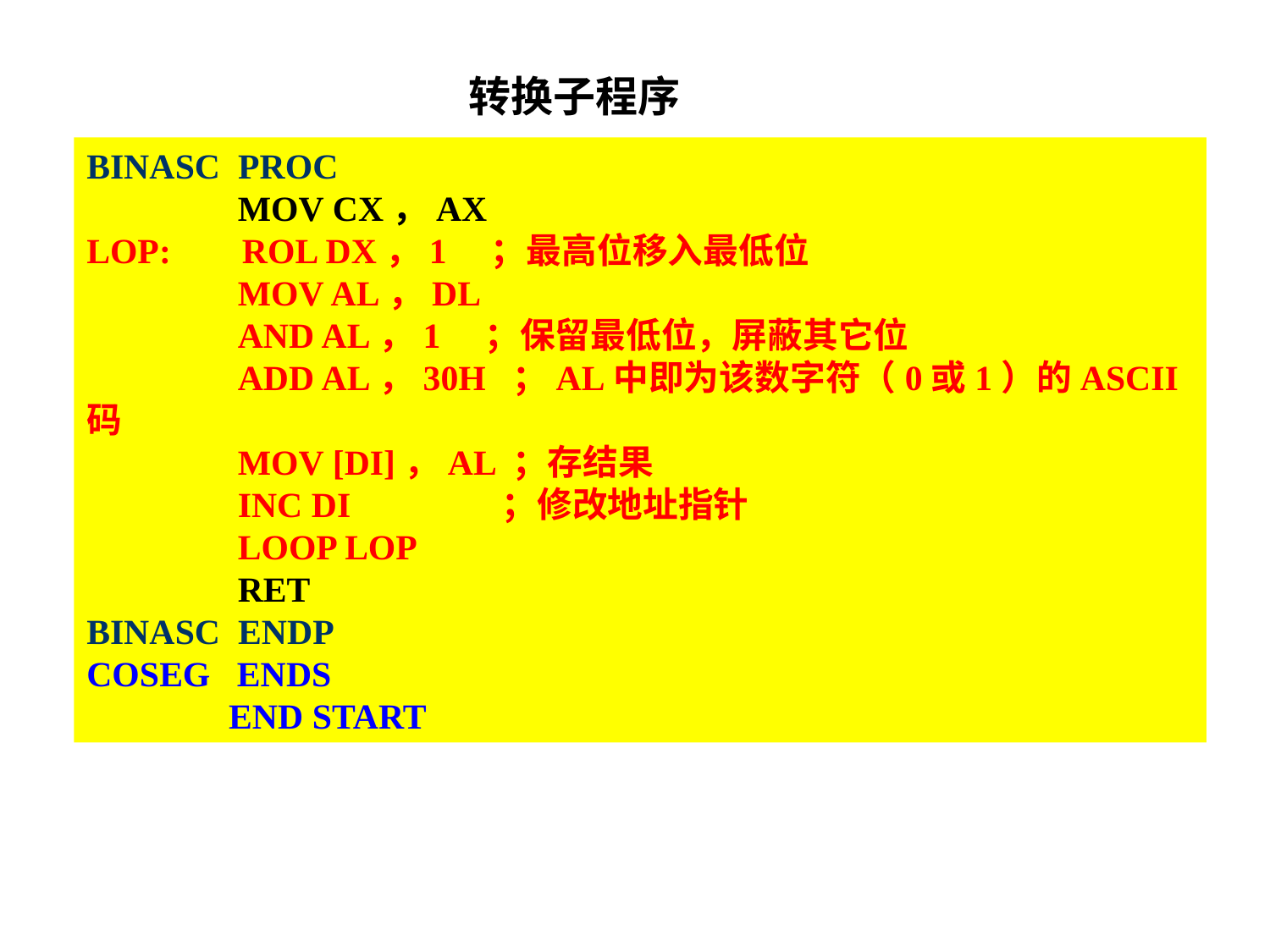

转换子程序
BINASC  PROC
                 MOV CX，AX
LOP:        ROL DX，1    ；最高位移入最低位
                 MOV AL，DL
                 AND AL，1    ；保留最低位，屏蔽其它位
                 ADD AL，30H  ；AL中即为该数字符（0或1）的ASCII码
                 MOV [DI]，AL ；存结果
                 INC DI                ；修改地址指针
                 LOOP LOP
                 RET
BINASC  ENDP
COSEG   ENDS
                END START
5